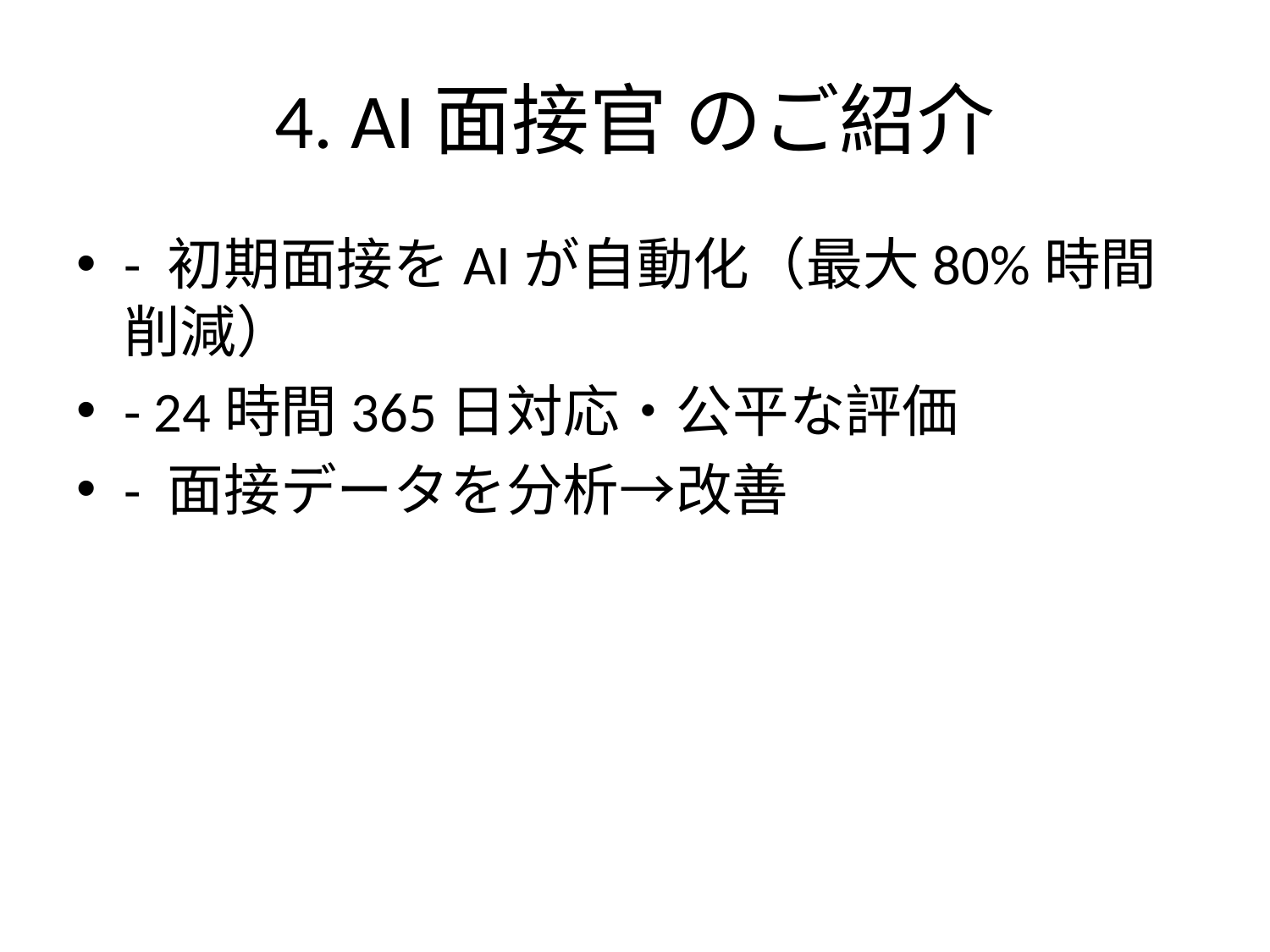

# 4. AI面接官 のご紹介
- 初期面接をAIが自動化（最大80%時間削減）
- 24時間365日対応・公平な評価
- 面接データを分析→改善